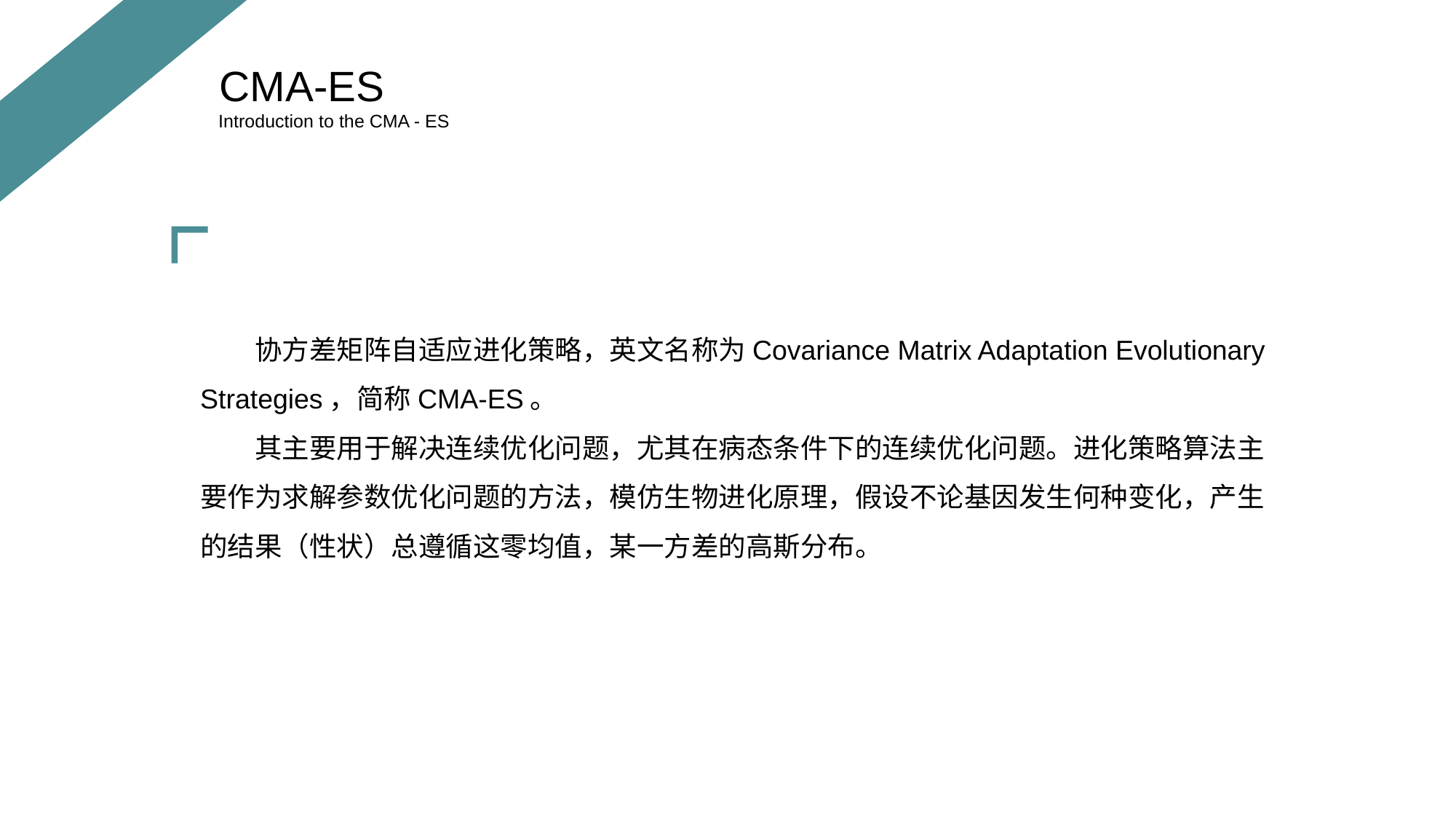

CMA-ES
Introduction to the CMA - ES

协方差矩阵自适应进化策略，英文名称为Covariance Matrix Adaptation Evolutionary Strategies，简称CMA-ES。
其主要用于解决连续优化问题，尤其在病态条件下的连续优化问题。进化策略算法主要作为求解参数优化问题的方法，模仿生物进化原理，假设不论基因发生何种变化，产生的结果（性状）总遵循这零均值，某一方差的高斯分布。